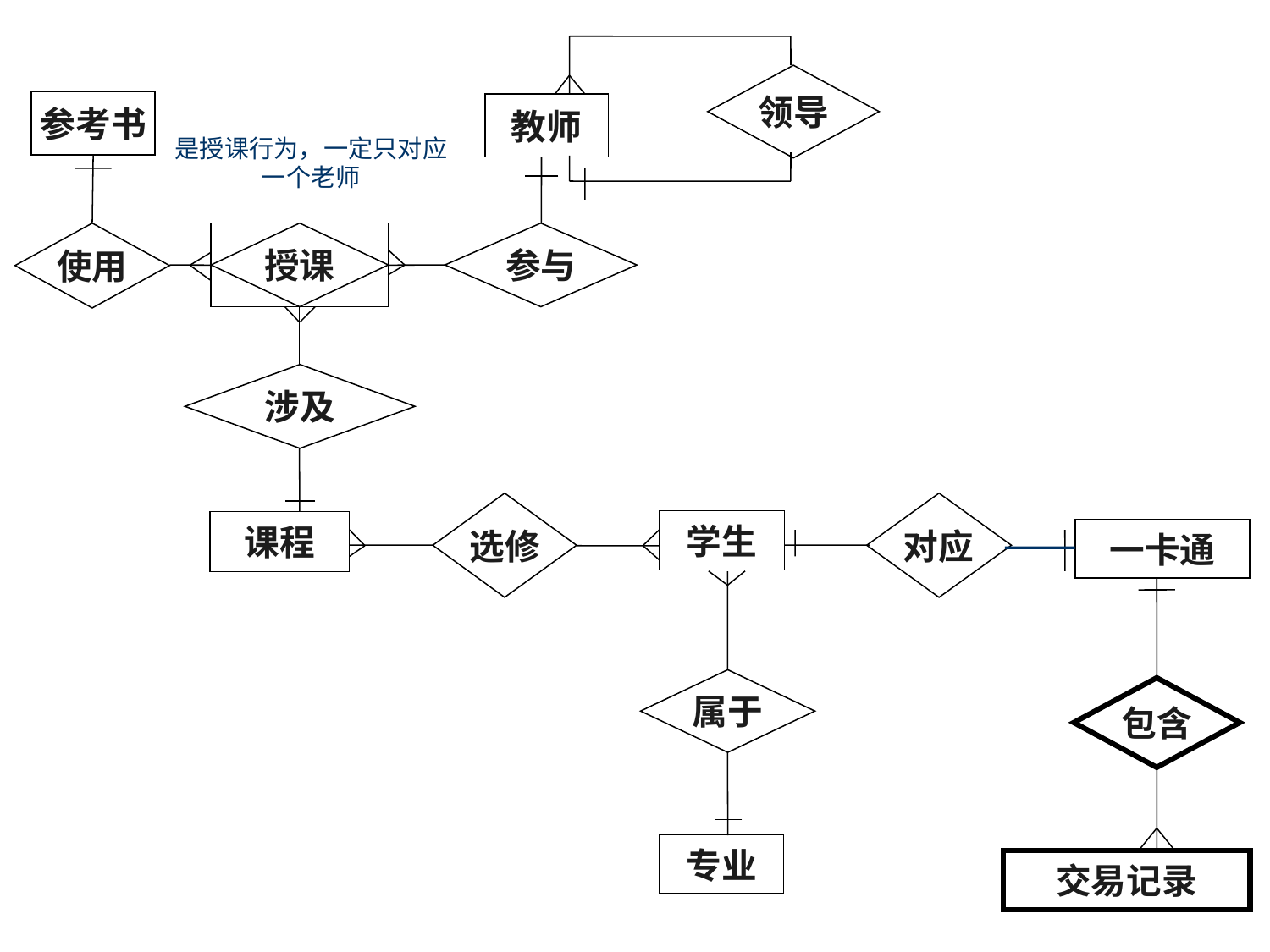

领导

参考书
教师

使用

授课
参与

涉及

选修
对应
学生
课程
一卡通

属于
包含

专业
交易记录
是授课行为，一定只对应一个老师